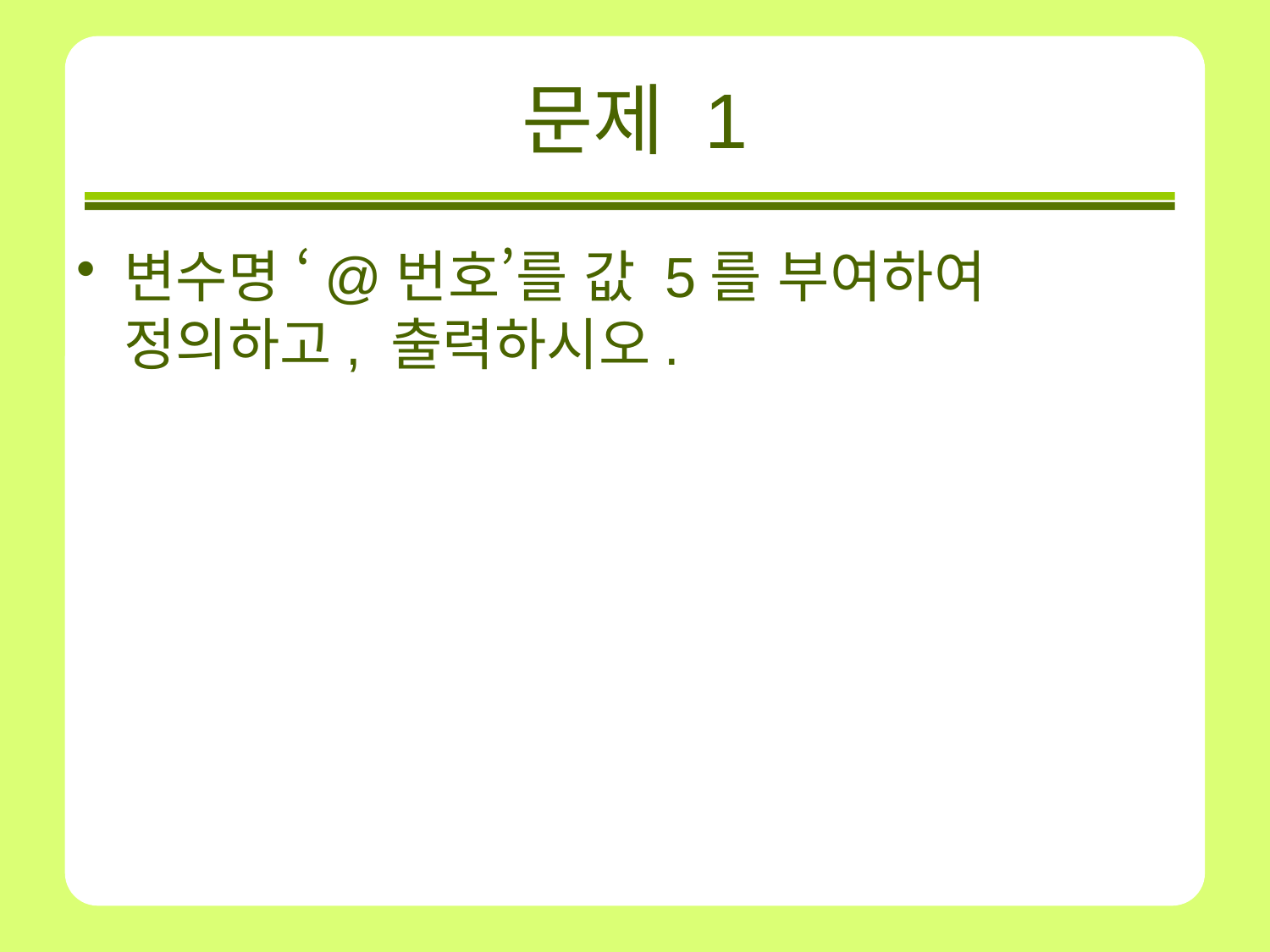

# 문제 1
변수명 ‘@번호’를 값 5를 부여하여 정의하고, 출력하시오.